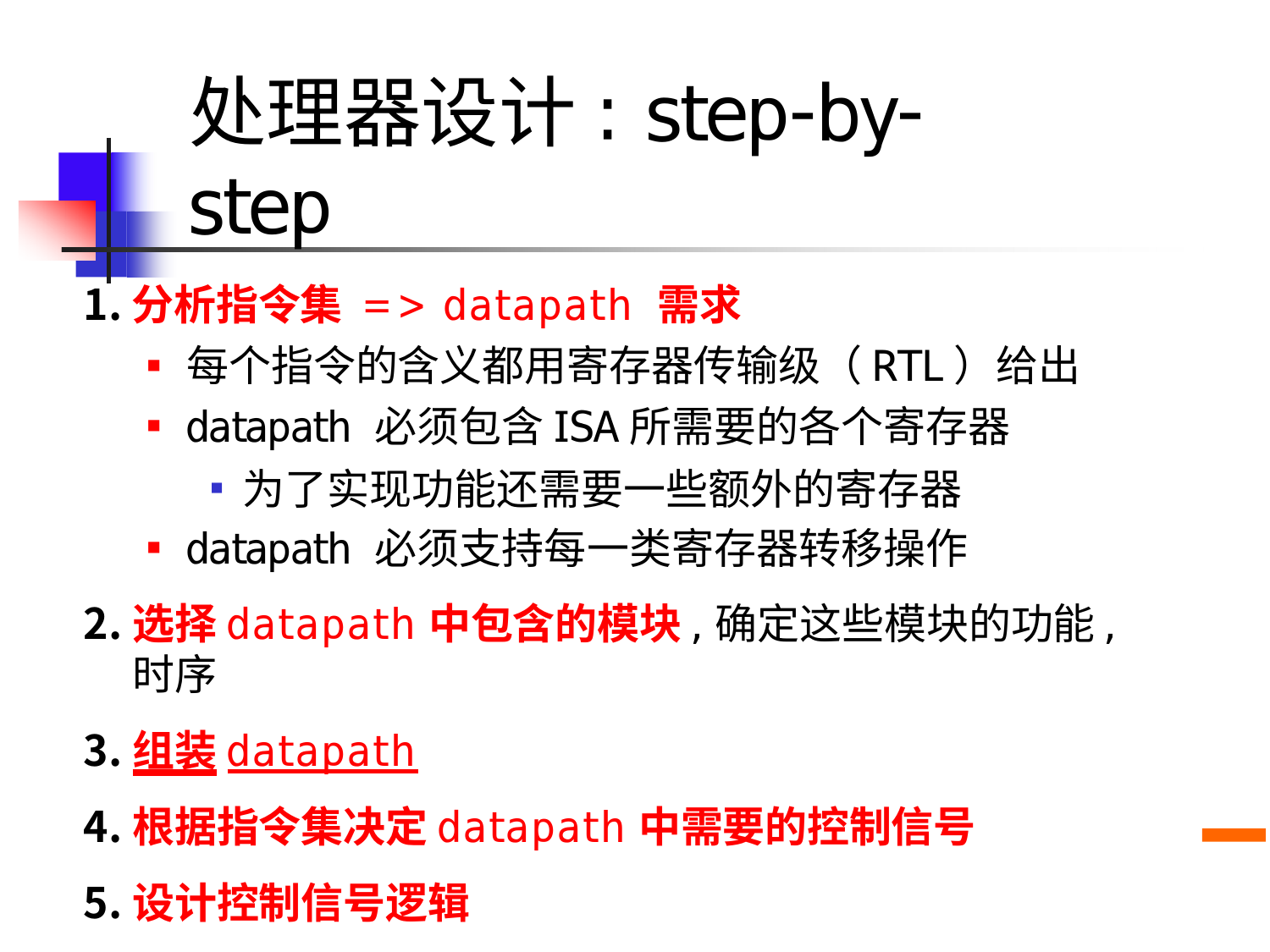

# 处理器设计: step-by-step

分析指令集 => datapath 需求
每个指令的含义都用寄存器传输级（RTL）给出
datapath 必须包含ISA所需要的各个寄存器
为了实现功能还需要一些额外的寄存器
datapath 必须支持每一类寄存器转移操作
选择datapath中包含的模块,确定这些模块的功能,时序
组装datapath
根据指令集决定datapath中需要的控制信号
设计控制信号逻辑

CS61C L221
Performance © UC  Regents
计算机原理 L09 Single Cycle 1 (3)